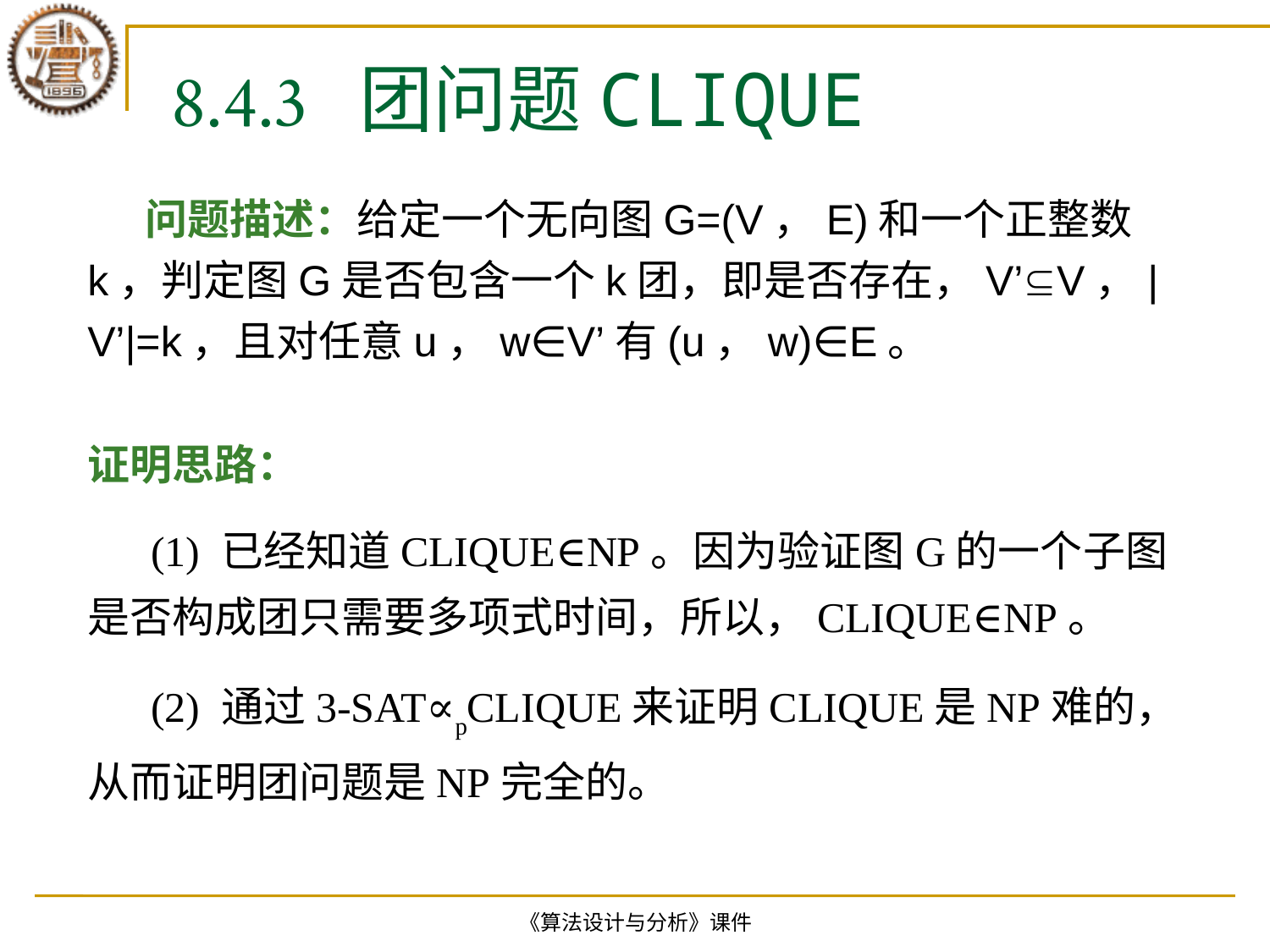

# 8.4.3  团问题CLIQUE
     问题描述：给定一个无向图G=(V，E)和一个正整数k，判定图G是否包含一个k团，即是否存在，V’⊆V，|V’|=k，且对任意u，w∈V’有(u，w)∈E。
证明思路：
      (1) 已经知道CLIQUE∈NP。因为验证图G的一个子图是否构成团只需要多项式时间，所以，CLIQUE∈NP。
      (2) 通过3-SAT∝pCLIQUE来证明CLIQUE是NP难的，从而证明团问题是NP完全的。

《算法设计与分析》课件
51